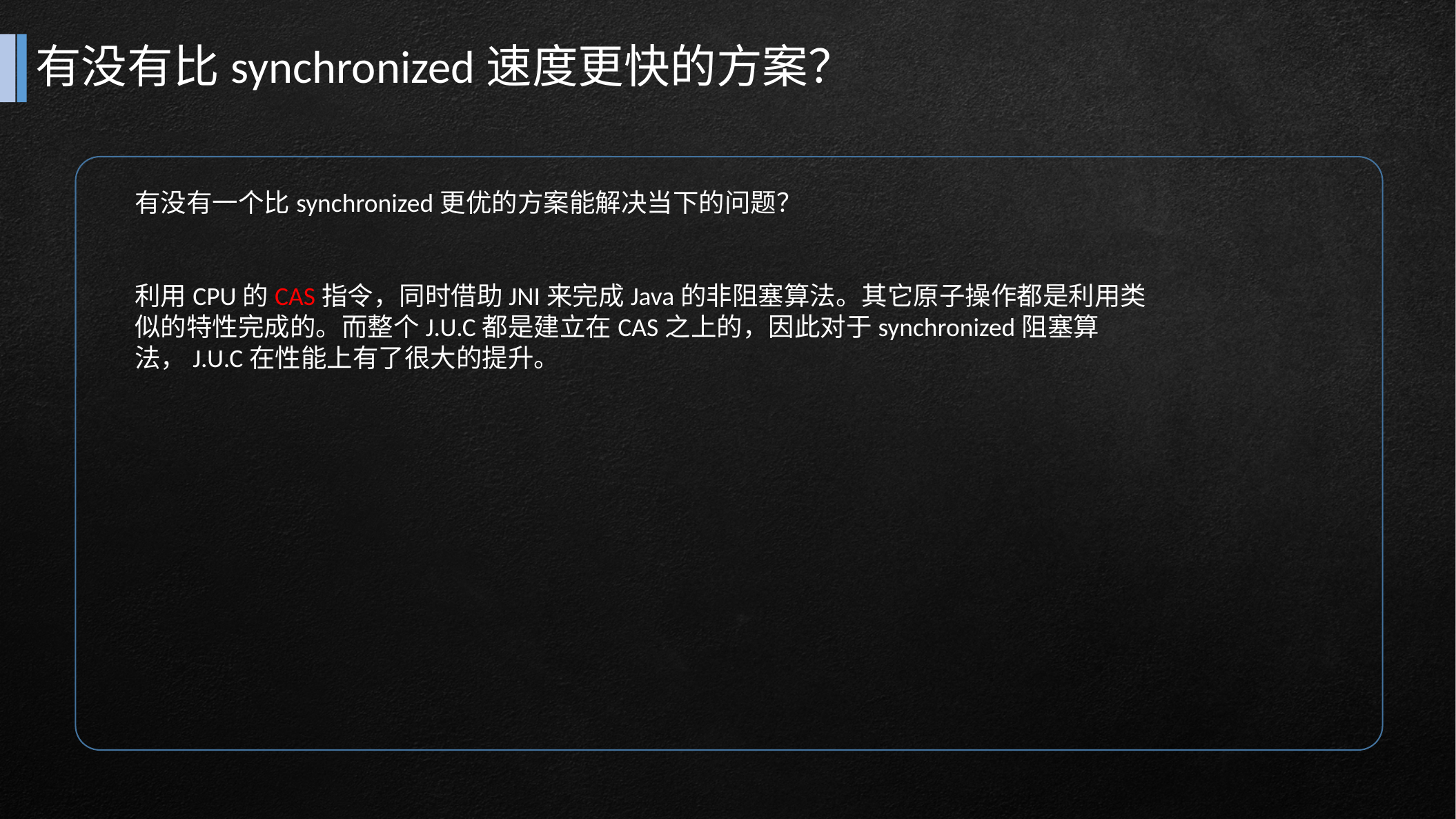

# 有没有比synchronized速度更快的方案？

有没有一个比synchronized更优的方案能解决当下的问题？

利用CPU的CAS指令，同时借助JNI来完成Java的非阻塞算法。其它原子操作都是利用类似的特性完成的。而整个J.U.C都是建立在CAS之上的，因此对于synchronized阻塞算法，J.U.C在性能上有了很大的提升。